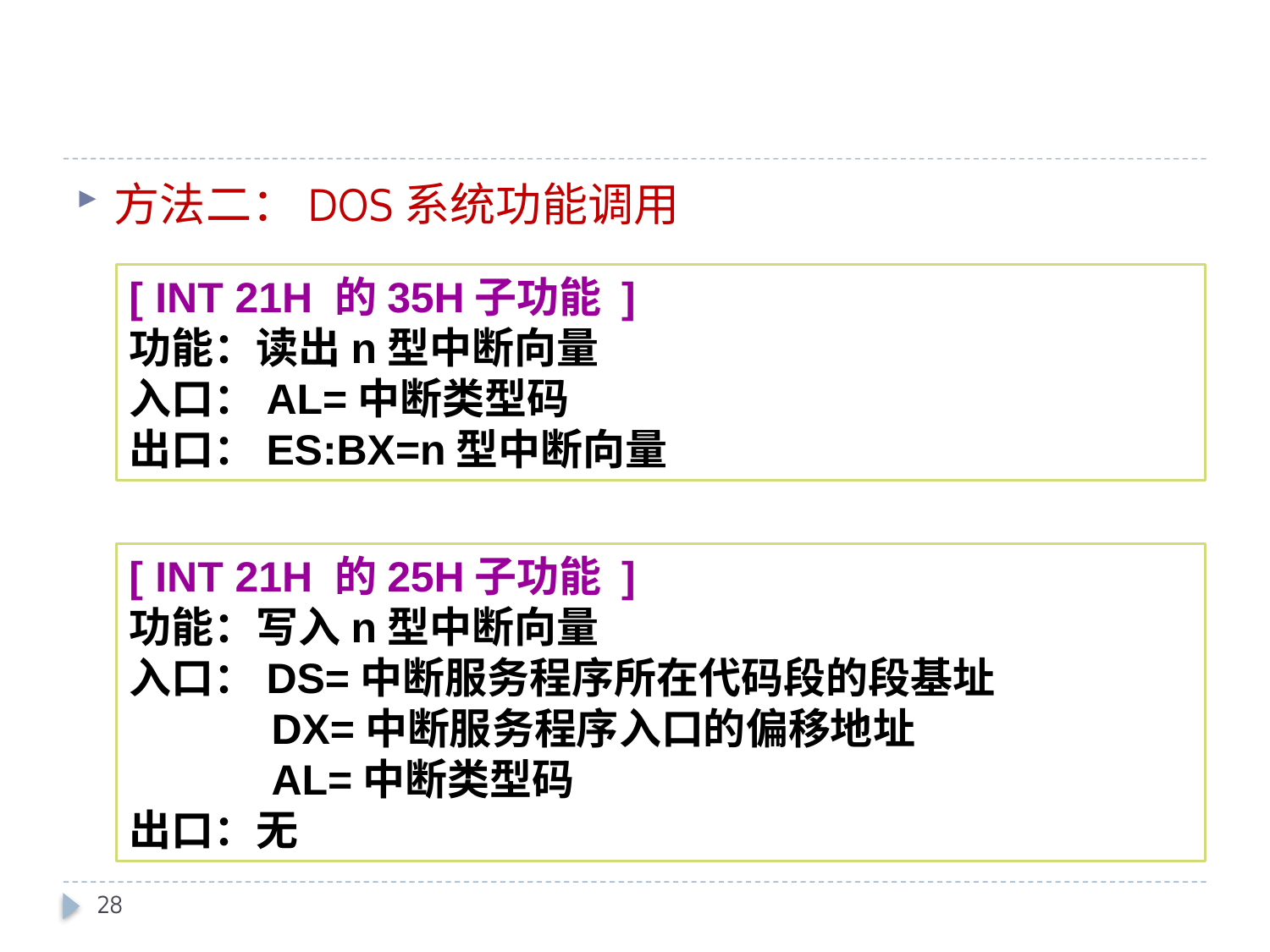

#
方法二：DOS系统功能调用
[ INT 21H 的35H子功能 ]
功能：读出n型中断向量
入口：AL=中断类型码
出口：ES:BX=n型中断向量
[ INT 21H 的25H子功能 ]
功能：写入n型中断向量
入口：DS=中断服务程序所在代码段的段基址
            DX=中断服务程序入口的偏移地址
            AL=中断类型码
出口：无
28